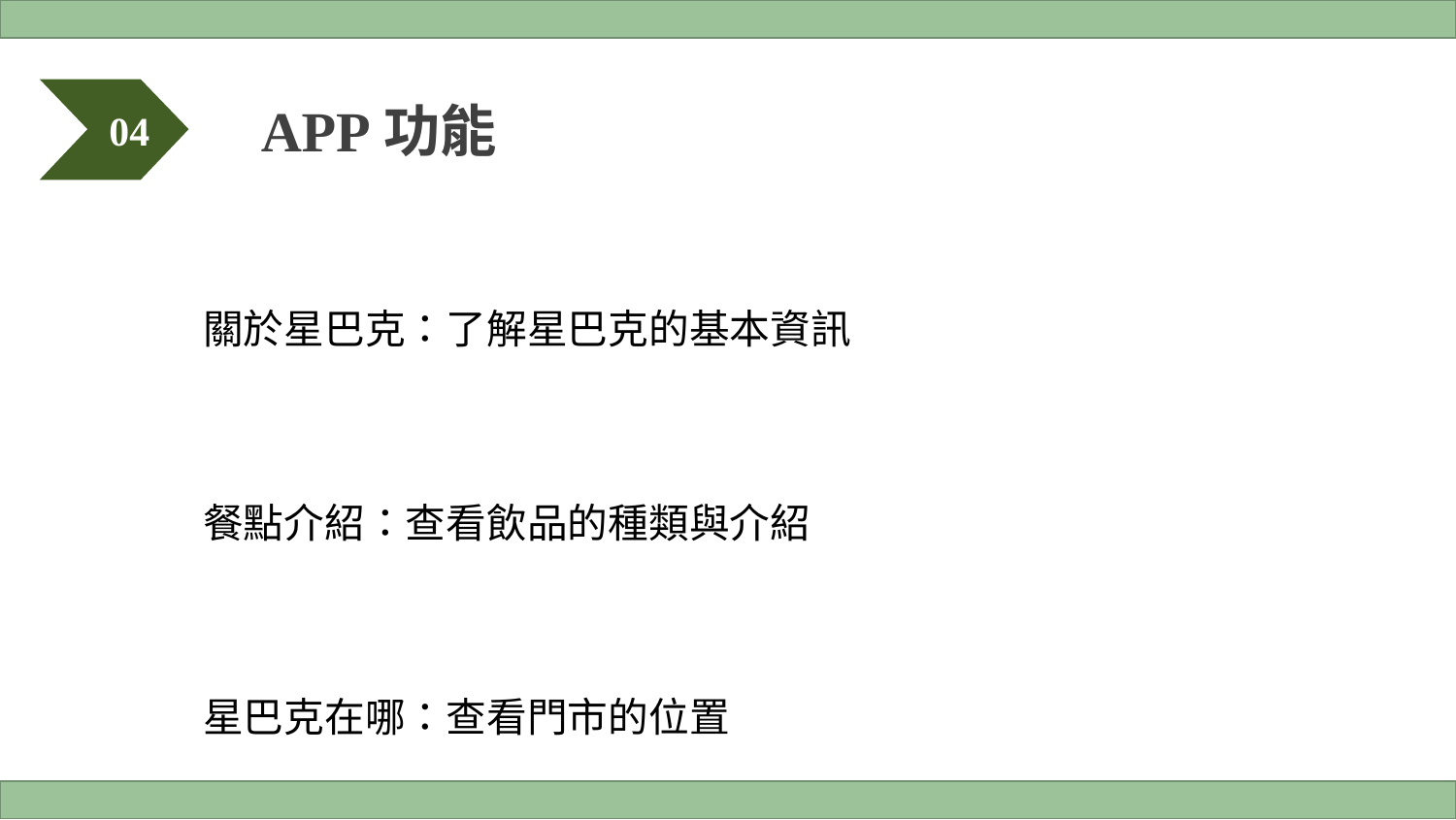

04
APP功能
關於星巴克：了解星巴克的基本資訊
餐點介紹：查看飲品的種類與介紹
星巴克在哪：查看門市的位置